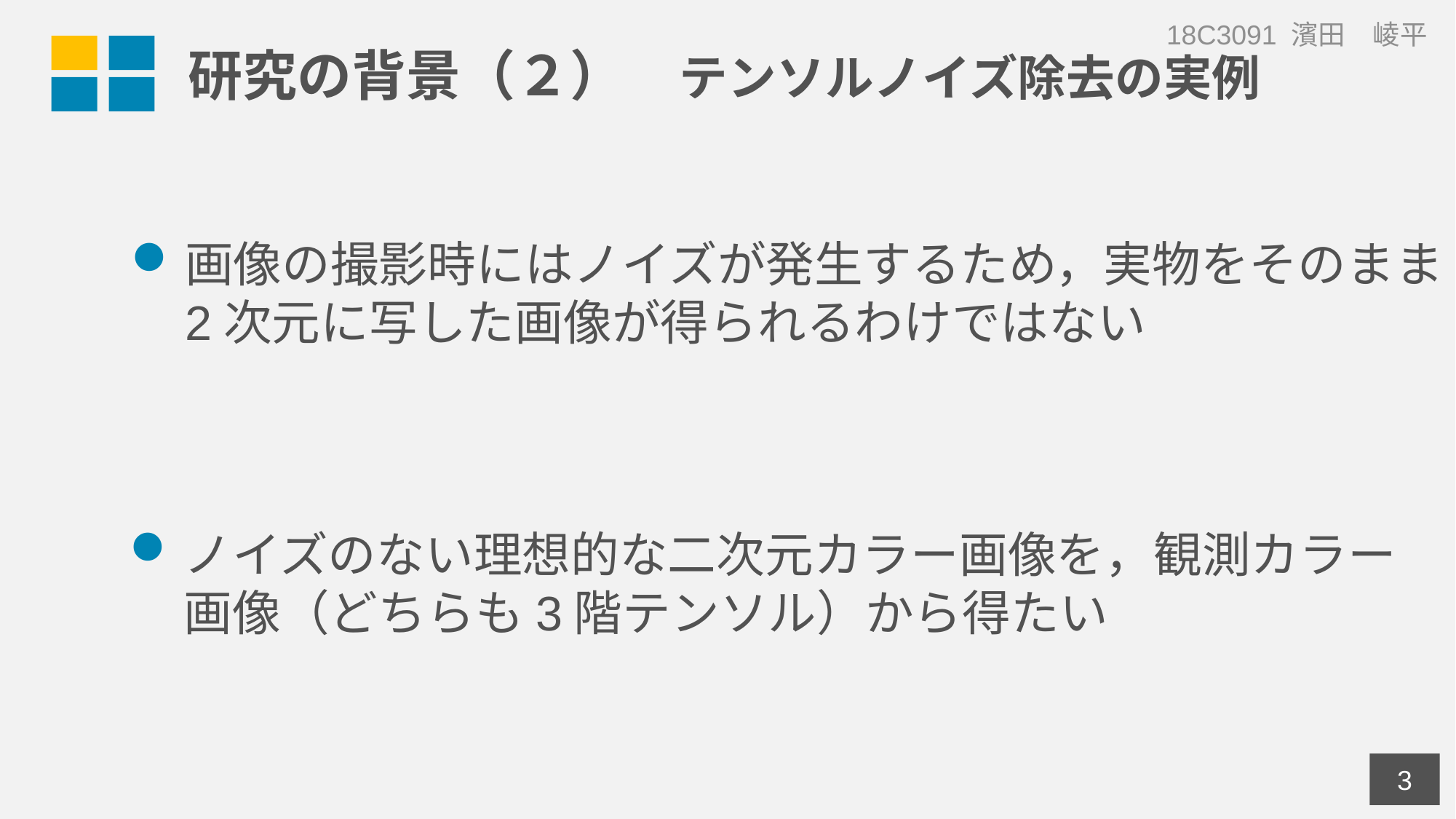

# 研究の背景（２）　テンソルノイズ除去の実例
18C3091 濱田　崚平
画像の撮影時にはノイズが発生するため，実物をそのまま2次元に写した画像が得られるわけではない
ノイズのない理想的な二次元カラー画像を，観測カラー画像（どちらも3階テンソル）から得たい

3